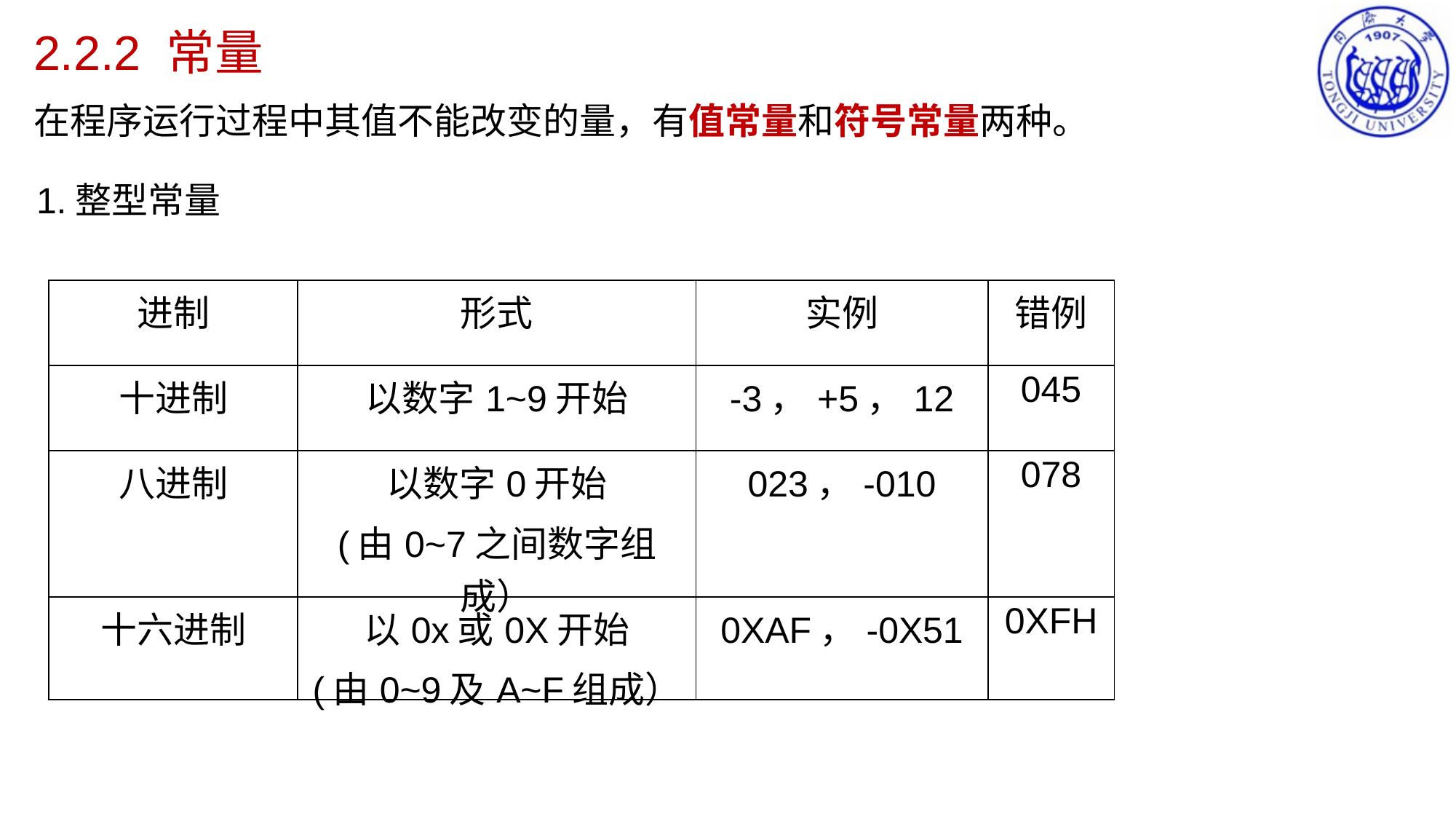

2.2.2 常量
在程序运行过程中其值不能改变的量，有值常量和符号常量两种。
1.整型常量
| 进制 | 形式 | 实例 | 错例 |
| --- | --- | --- | --- |
| 十进制 | 以数字1~9开始 | -3，+5，12 | 045 |
| 八进制 | 以数字0开始 (由0~7之间数字组成） | 023，-010 | 078 |
| 十六进制 | 以0x或0X开始 (由0~9及A~F组成） | 0XAF，-0X51 | 0XFH |